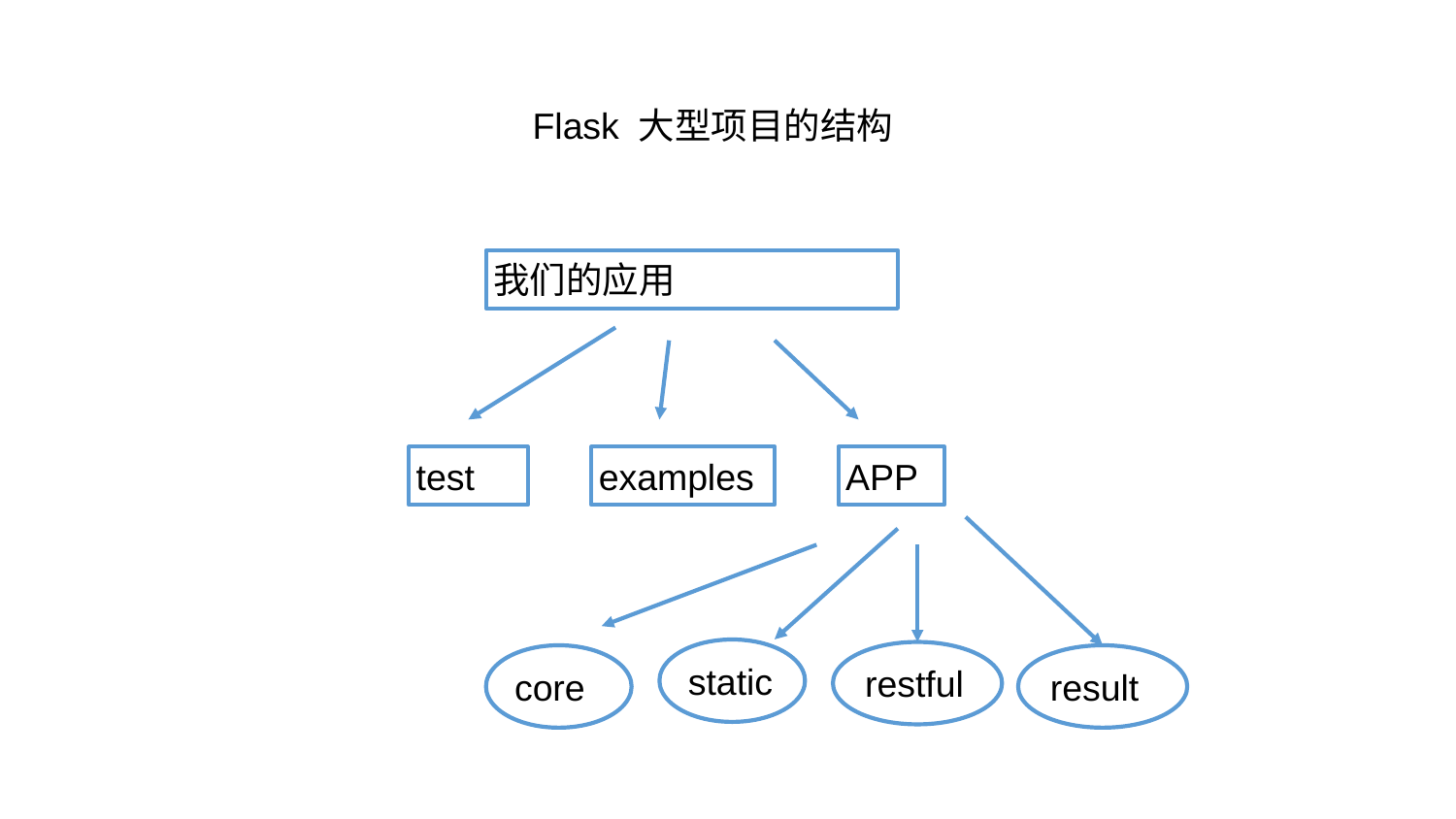

Flask 大型项目的结构
我们的应用
test
examples
APP
static
restful
core
result